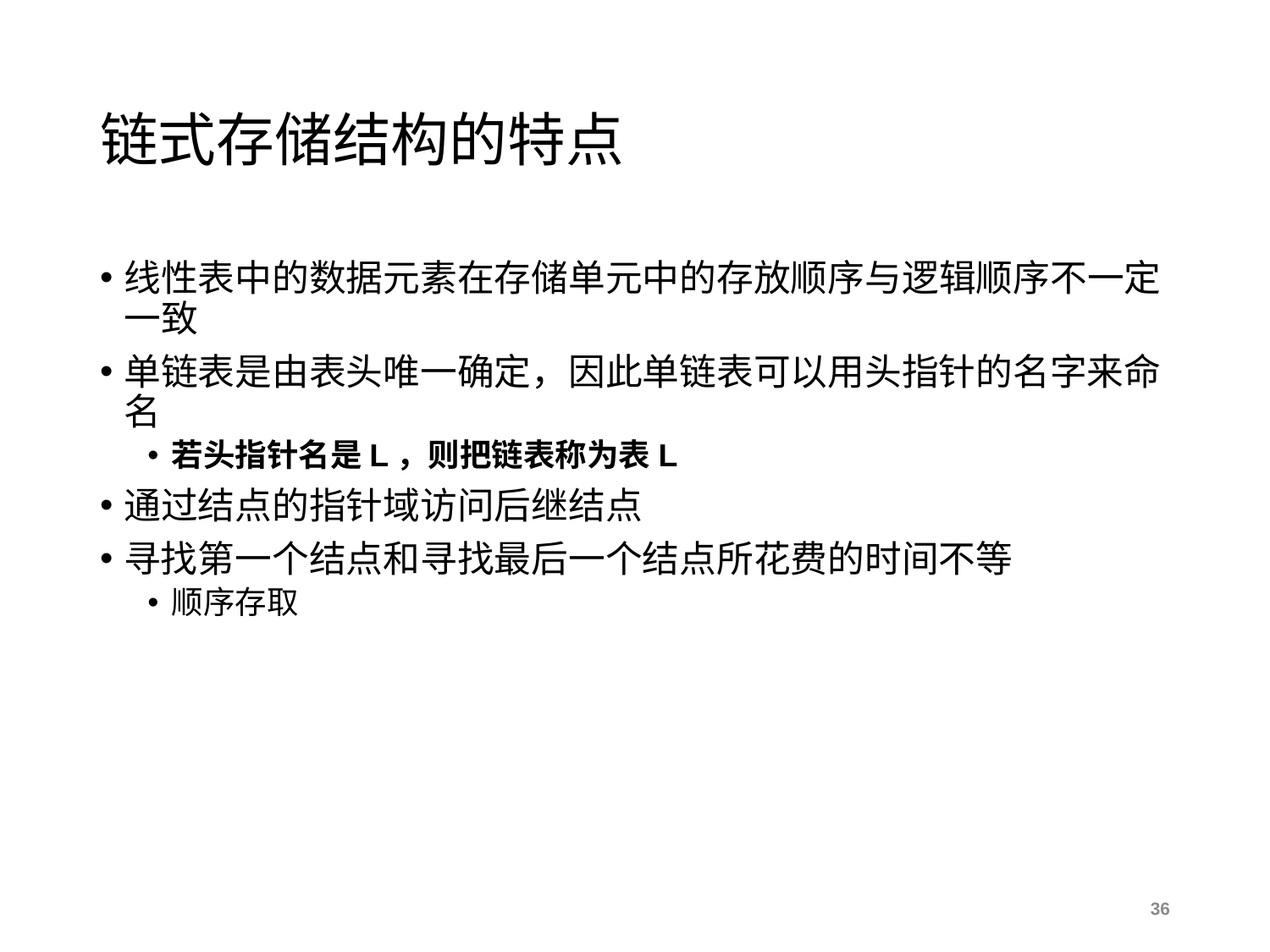

# 链式存储结构的特点
线性表中的数据元素在存储单元中的存放顺序与逻辑顺序不一定一致
单链表是由表头唯一确定，因此单链表可以用头指针的名字来命名
若头指针名是L，则把链表称为表L
通过结点的指针域访问后继结点
寻找第一个结点和寻找最后一个结点所花费的时间不等
顺序存取
36